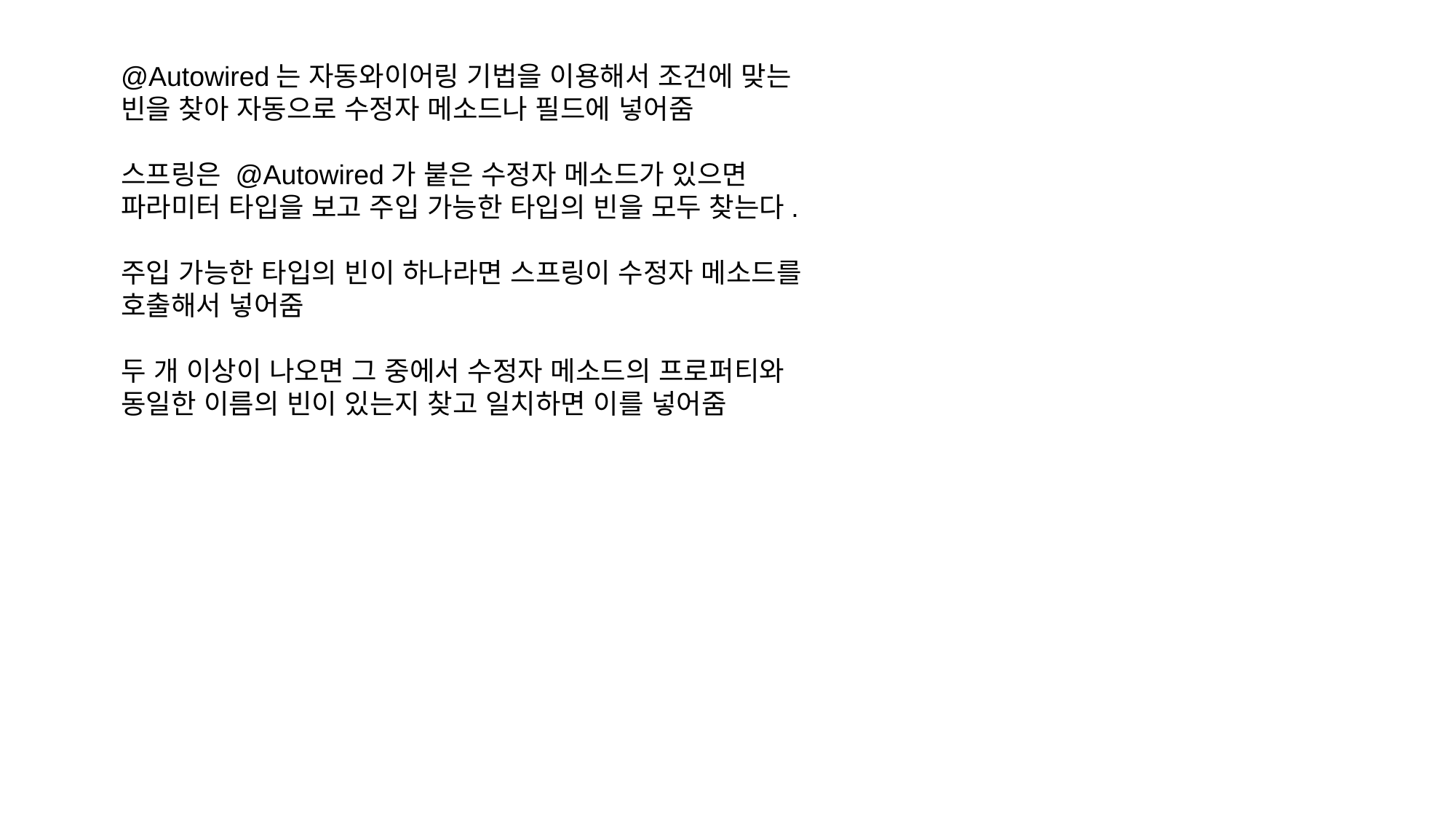

@Autowired는 자동와이어링 기법을 이용해서 조건에 맞는 빈을 찾아 자동으로 수정자 메소드나 필드에 넣어줌

스프링은 @Autowired가 붙은 수정자 메소드가 있으면 파라미터 타입을 보고 주입 가능한 타입의 빈을 모두 찾는다.

주입 가능한 타입의 빈이 하나라면 스프링이 수정자 메소드를 호출해서 넣어줌

두 개 이상이 나오면 그 중에서 수정자 메소드의 프로퍼티와 동일한 이름의 빈이 있는지 찾고 일치하면 이를 넣어줌